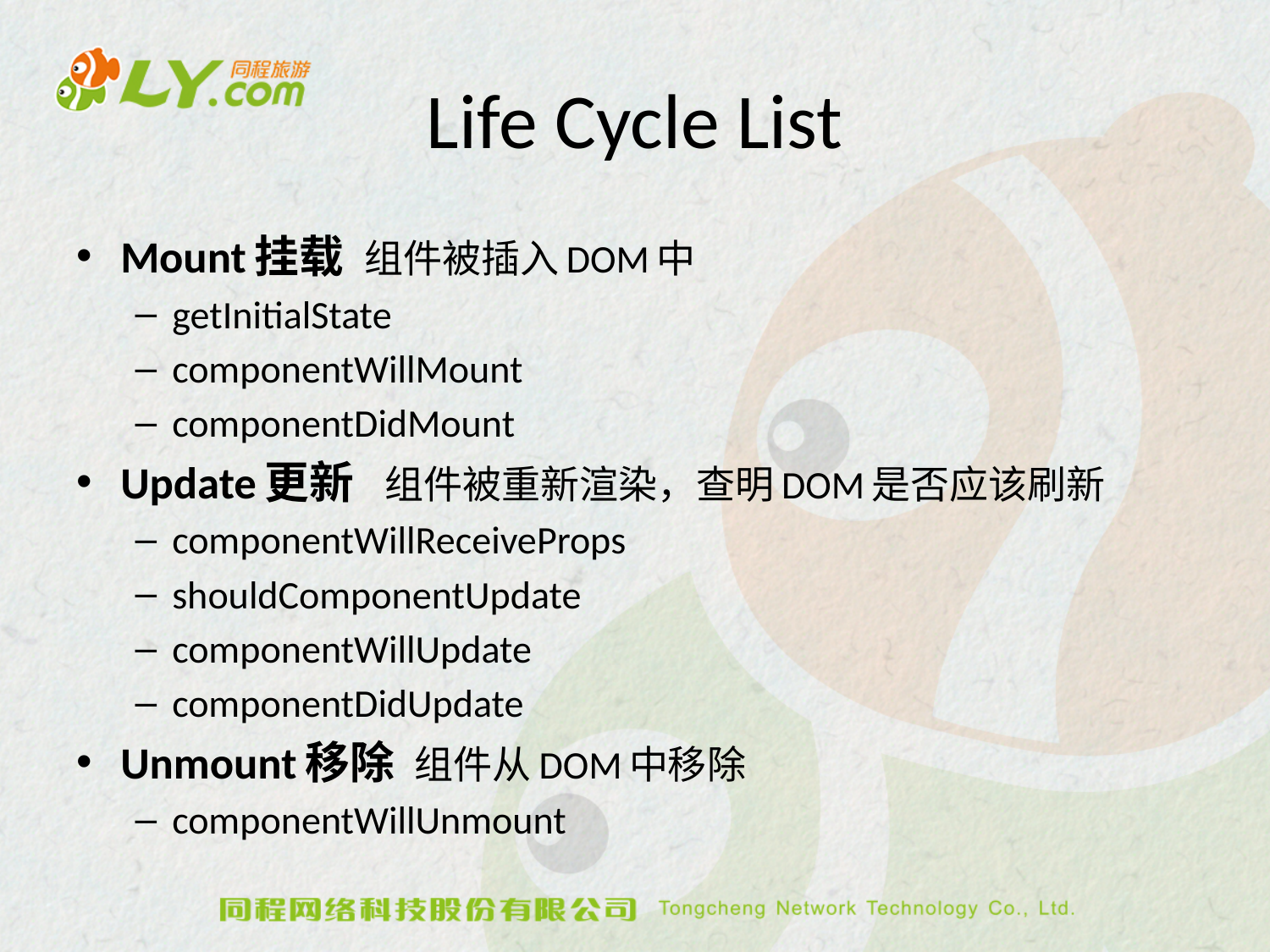

# Life Cycle List
Mount挂载  组件被插入DOM中
getInitialState
componentWillMount
componentDidMount
Update更新   组件被重新渲染，查明DOM是否应该刷新
componentWillReceiveProps
shouldComponentUpdate
componentWillUpdate
componentDidUpdate
Unmount移除  组件从DOM中移除
componentWillUnmount